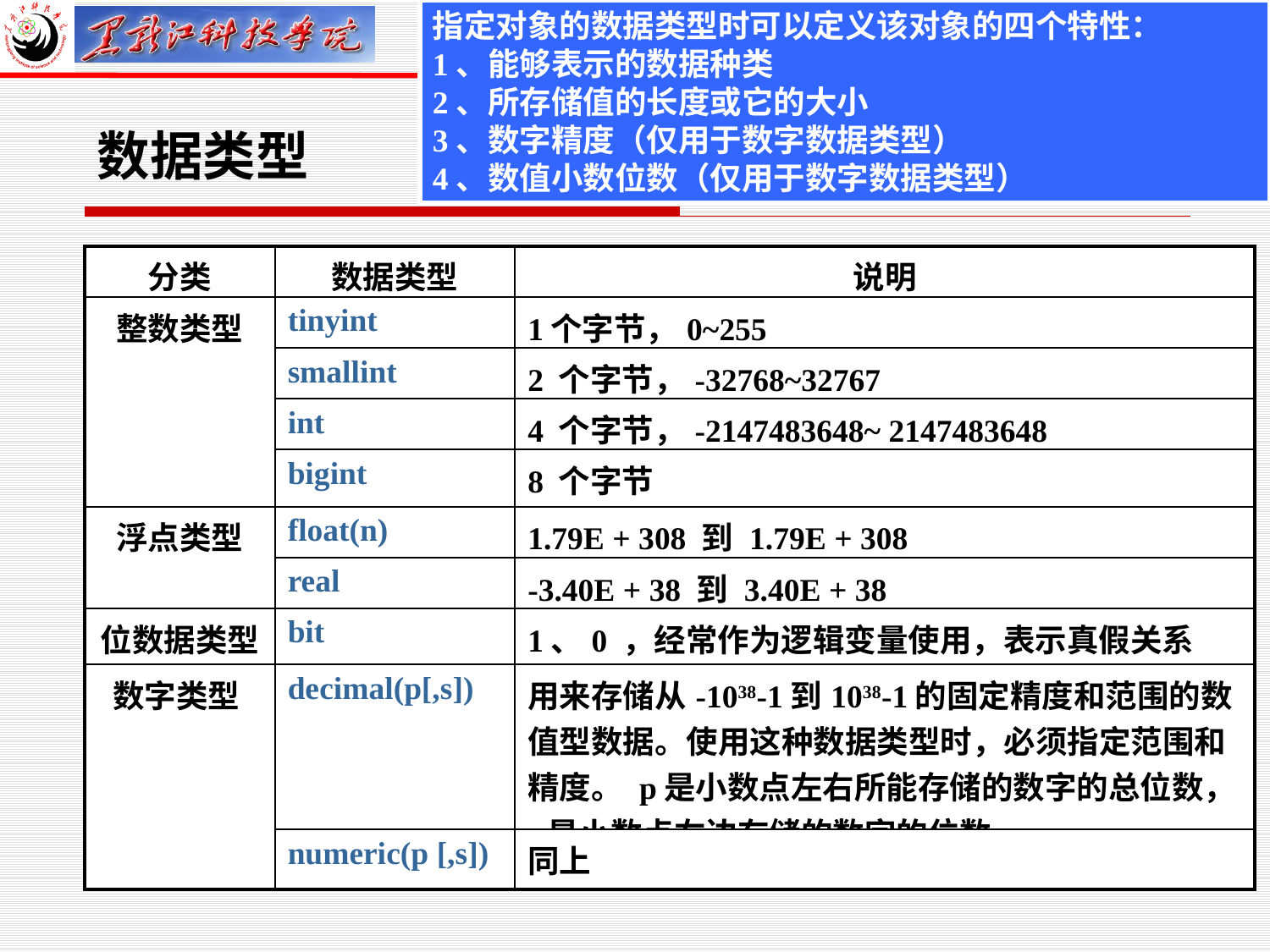

指定对象的数据类型时可以定义该对象的四个特性：
1、能够表示的数据种类
2、所存储值的长度或它的大小
3、数字精度（仅用于数字数据类型）
4、数值小数位数（仅用于数字数据类型）
数据类型
| 分类 | 数据类型 | 说明 |
| --- | --- | --- |
| 整数类型 | tinyint | 1个字节，0~255 |
|  | smallint | 2 个字节，-32768~32767 |
|  | int | 4 个字节，-2147483648~ 2147483648 |
|  | bigint | 8 个字节 |
| 浮点类型 | float(n) | 1.79E + 308 到 1.79E + 308 |
|  | real | -3.40E + 38 到 3.40E + 38 |
| 位数据类型 | bit | 1、0 ，经常作为逻辑变量使用，表示真假关系 |
| 数字类型 | decimal(p[,s]) | 用来存储从-1038-1到1038-1的固定精度和范围的数值型数据。使用这种数据类型时，必须指定范围和精度。 p是小数点左右所能存储的数字的总位数，s是小数点右边存储的数字的位数 |
|  | numeric(p [,s]) | 同上 |